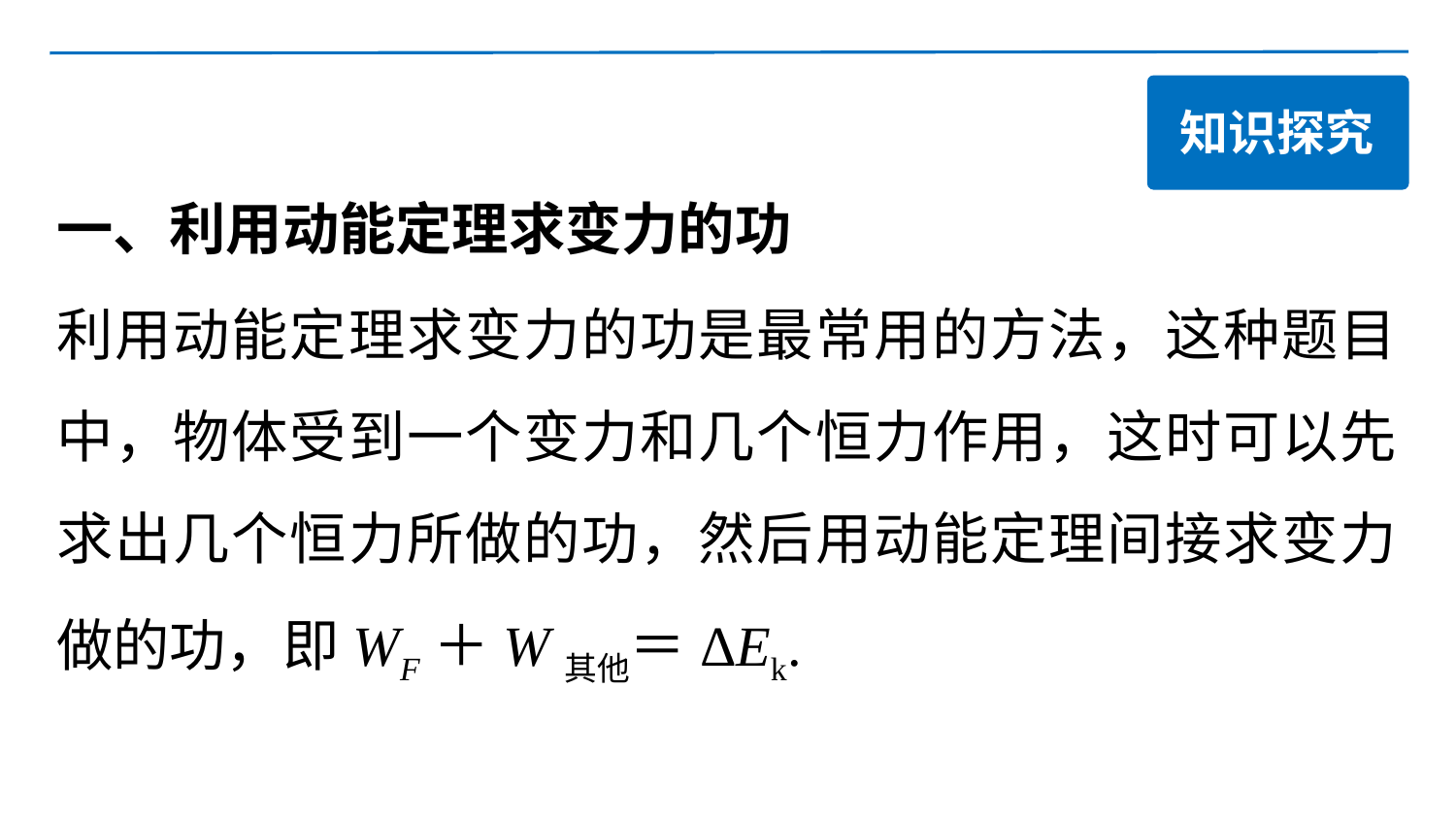

知识探究
一、利用动能定理求变力的功
利用动能定理求变力的功是最常用的方法，这种题目中，物体受到一个变力和几个恒力作用，这时可以先求出几个恒力所做的功，然后用动能定理间接求变力做的功，即WF＋W其他＝ΔEk.